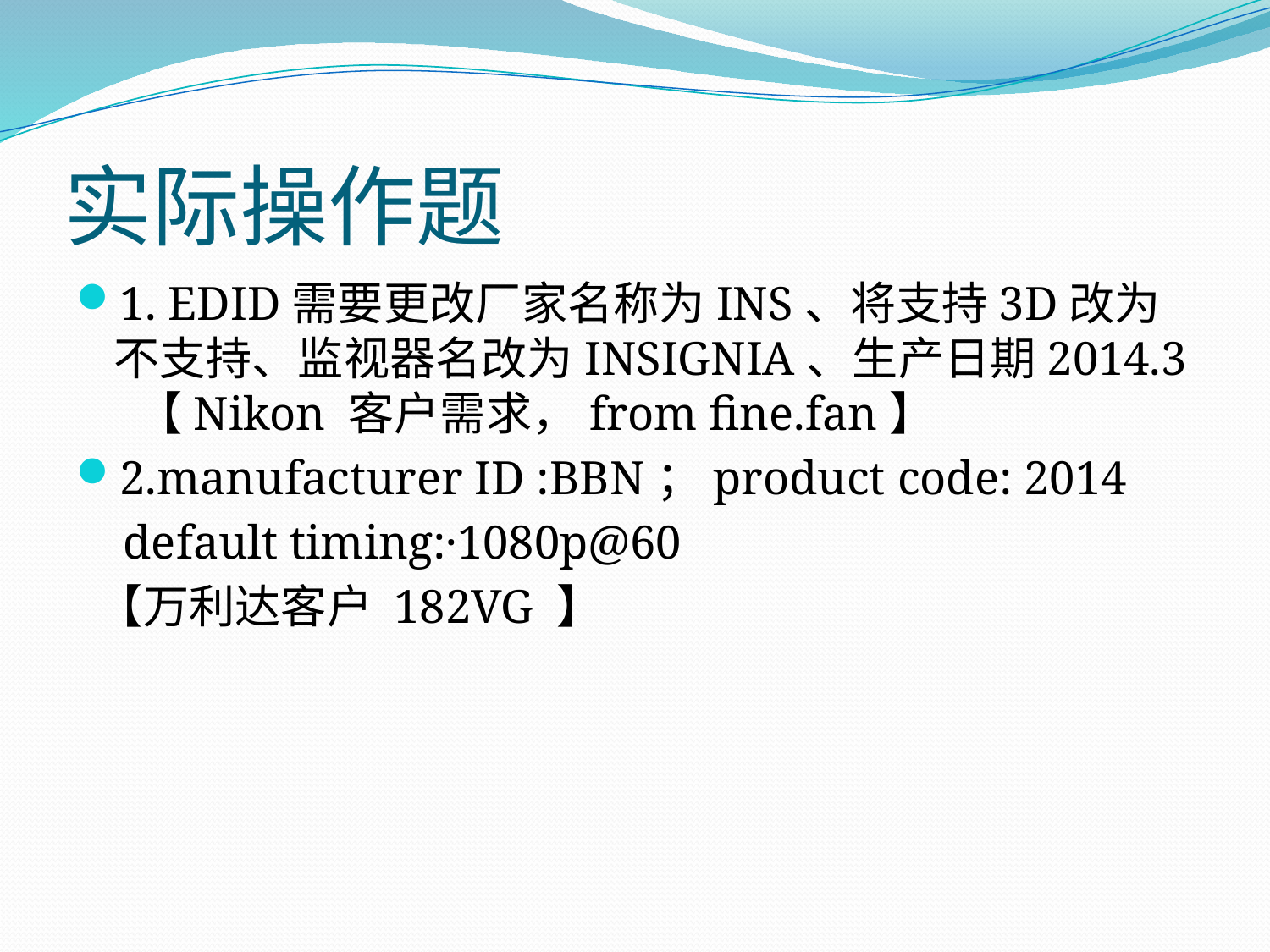

# 实际操作题
1. EDID需要更改厂家名称为INS、将支持3D改为不支持、监视器名改为INSIGNIA、生产日期2014.3  【Nikon 客户需求，from fine.fan】
2.manufacturer ID :BBN；product code: 2014
    default timing:·1080p@60
 【万利达客户 182VG 】